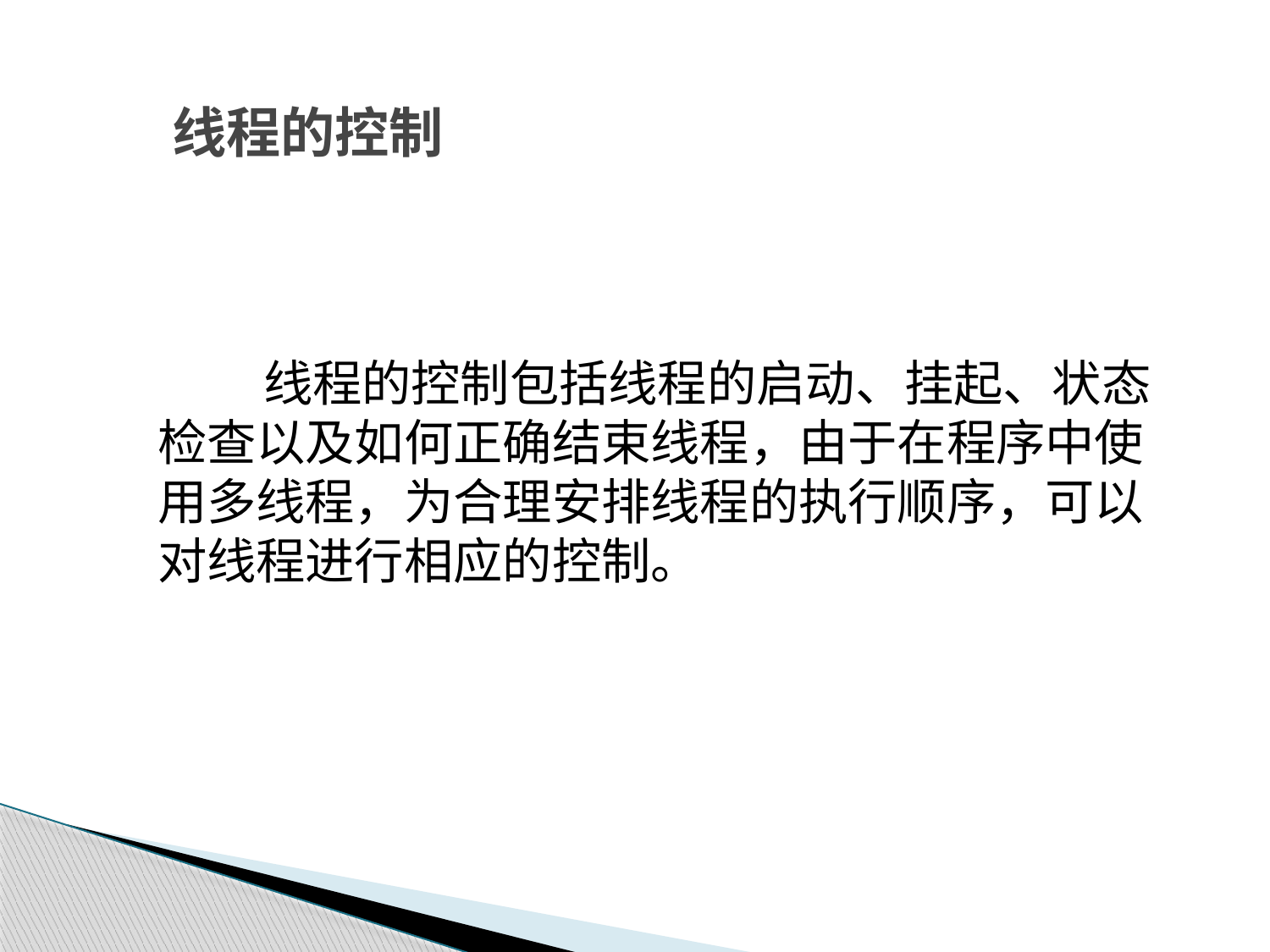

# 线程的控制
线程的控制包括线程的启动、挂起、状态检查以及如何正确结束线程，由于在程序中使用多线程，为合理安排线程的执行顺序，可以对线程进行相应的控制。